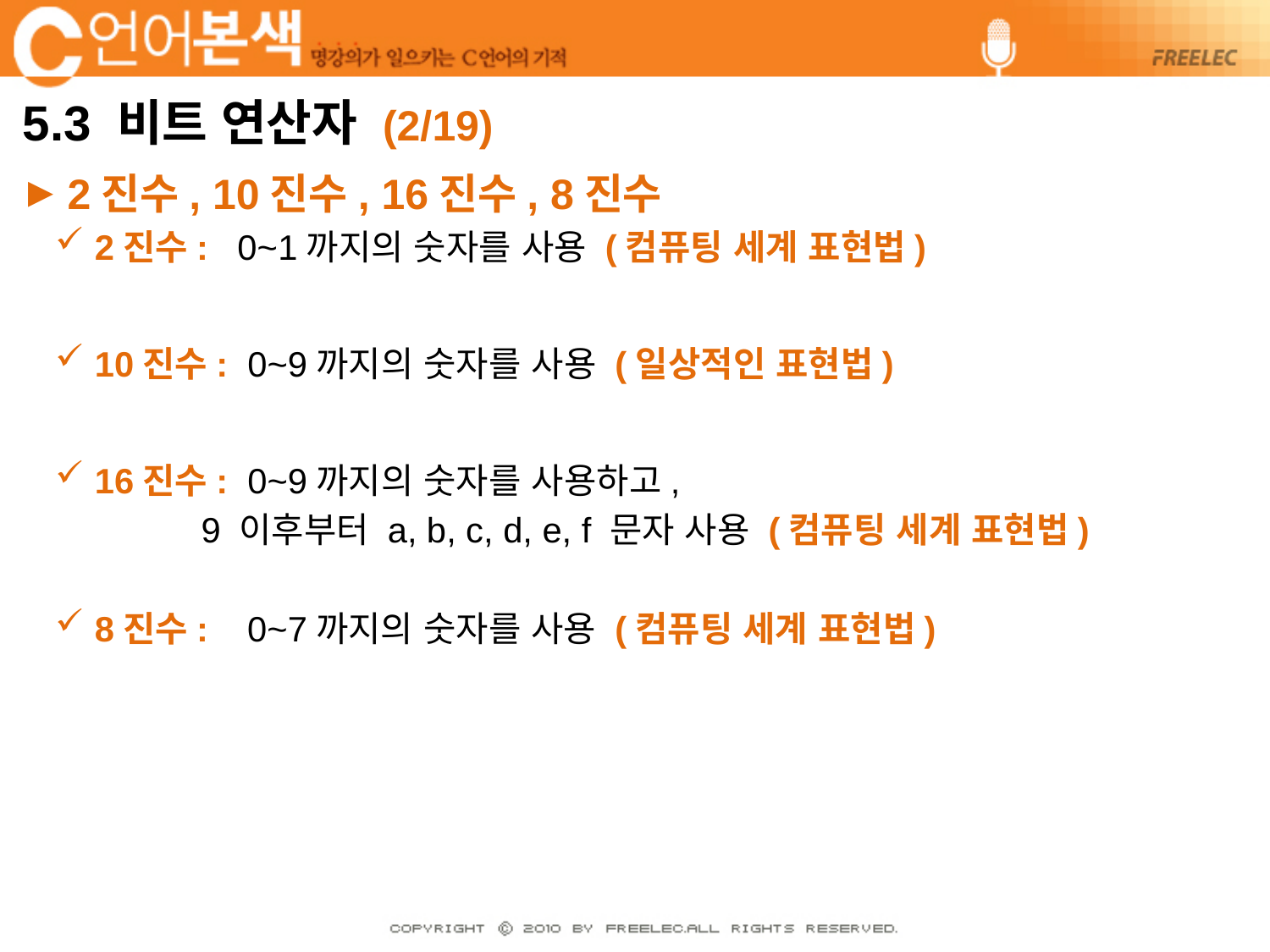

# 5.3 비트 연산자 (2/19)
2진수, 10진수, 16진수, 8진수
2진수:   0~1까지의 숫자를 사용 (컴퓨팅 세계 표현법)

10진수:  0~9까지의 숫자를 사용 (일상적인 표현법)

16진수:  0~9까지의 숫자를 사용하고,
               9 이후부터 a, b, c, d, e, f 문자 사용 (컴퓨팅 세계 표현법)

8진수:    0~7까지의 숫자를 사용 (컴퓨팅 세계 표현법)